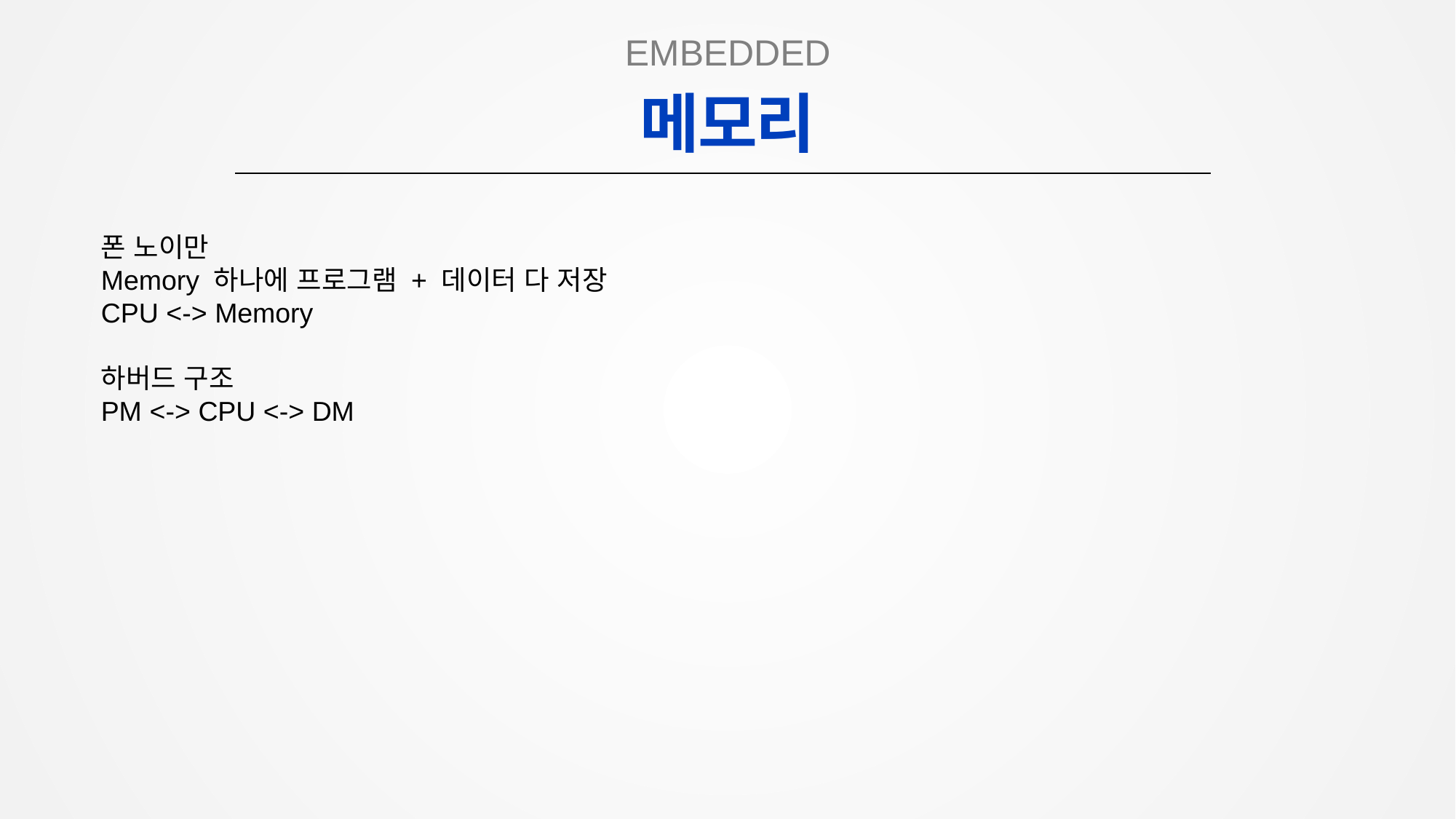

EMBEDDED
메모리
폰 노이만
Memory 하나에 프로그램 + 데이터 다 저장
CPU <-> Memory

하버드 구조
PM <-> CPU <-> DM